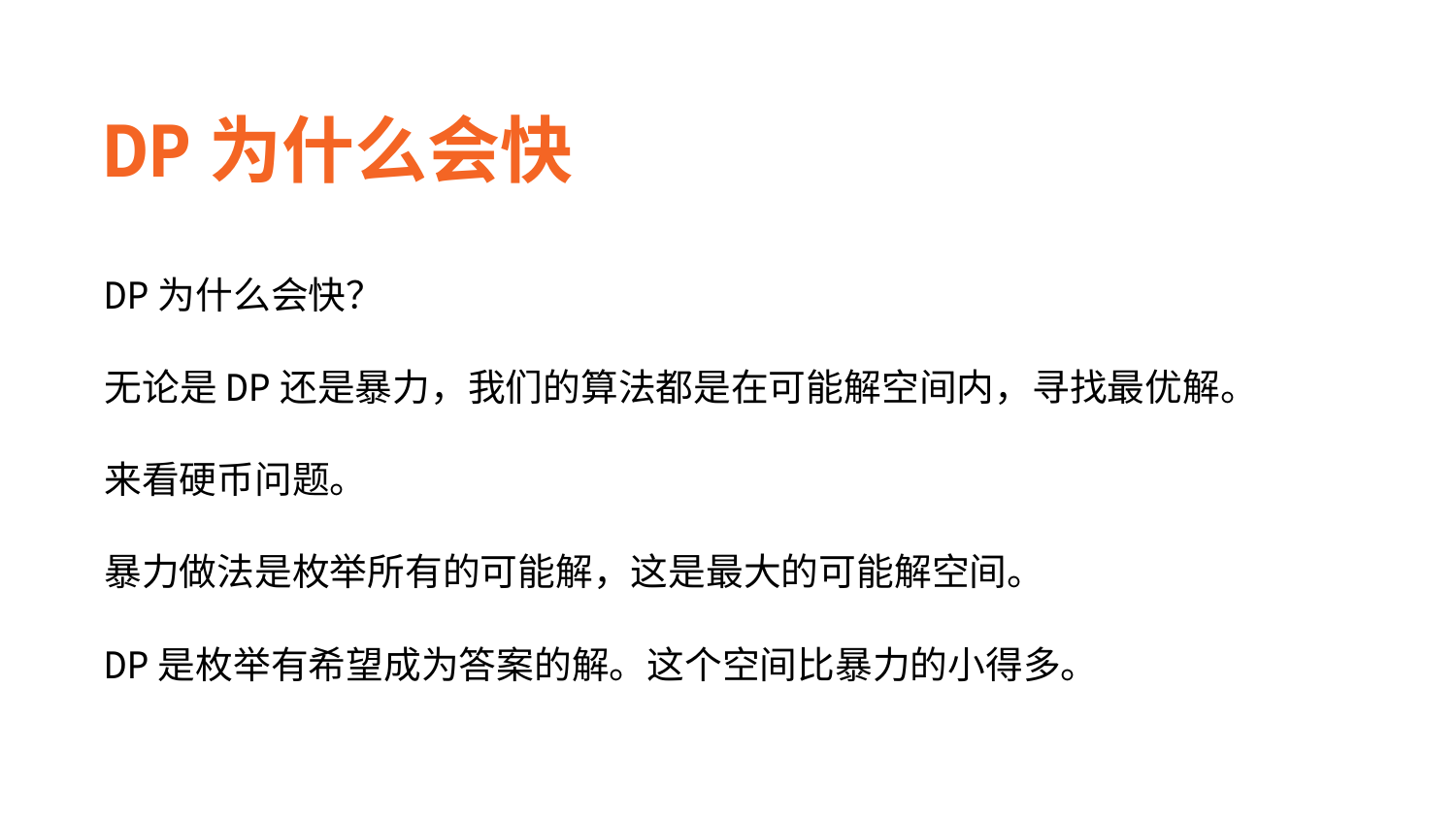

# DP为什么会快
DP为什么会快？
无论是DP还是暴力，我们的算法都是在可能解空间内，寻找最优解。
来看硬币问题。
暴力做法是枚举所有的可能解，这是最大的可能解空间。
DP是枚举有希望成为答案的解。这个空间比暴力的小得多。